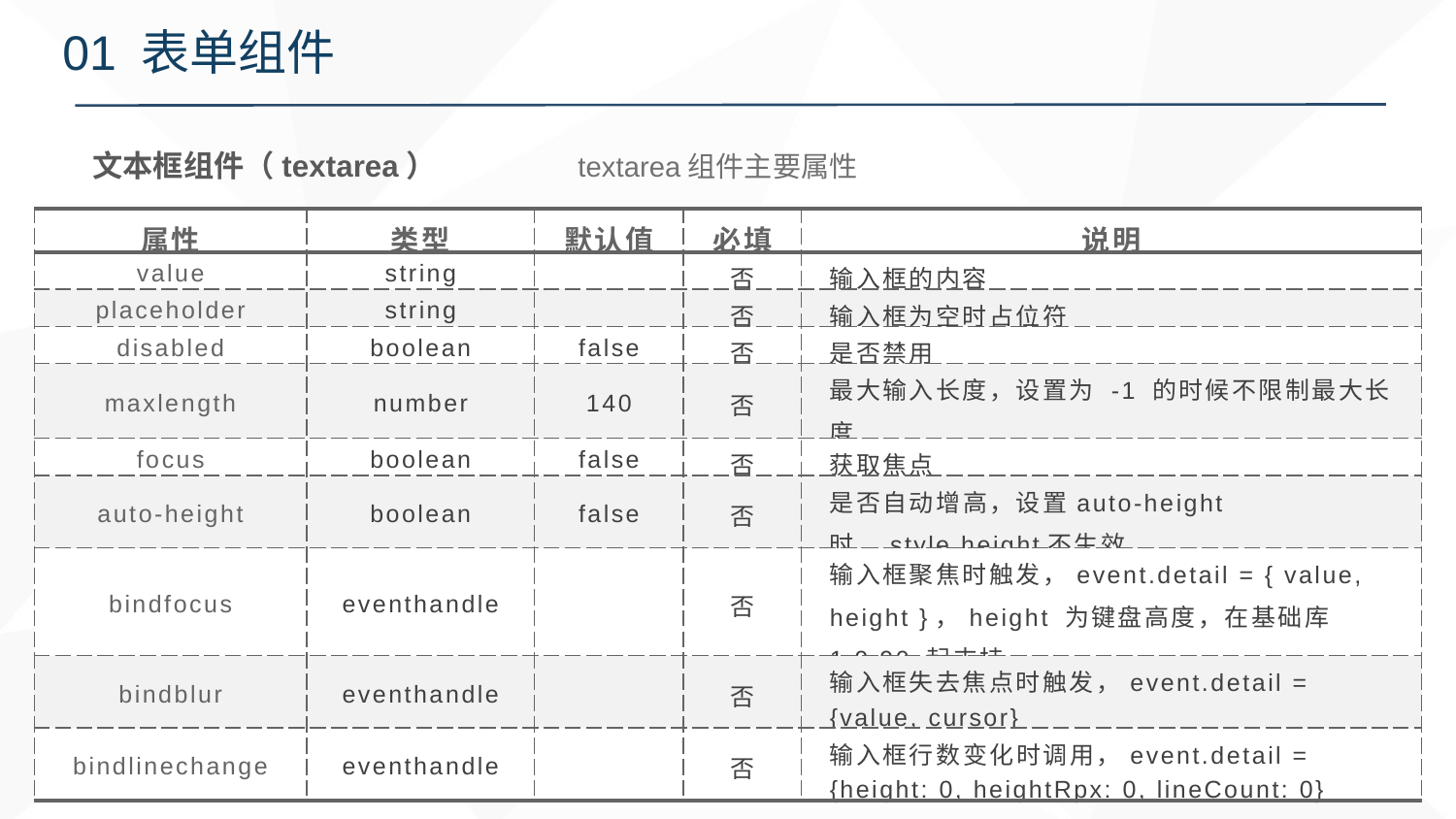

# 01 表单组件
文本框组件（textarea）
textarea组件主要属性
| 属性 | 类型 | 默认值 | 必填 | 说明 |
| --- | --- | --- | --- | --- |
| value | string |  | 否 | 输入框的内容 |
| placeholder | string |  | 否 | 输入框为空时占位符 |
| disabled | boolean | false | 否 | 是否禁用 |
| maxlength | number | 140 | 否 | 最大输入长度，设置为 -1 的时候不限制最大长度 |
| focus | boolean | false | 否 | 获取焦点 |
| auto-height | boolean | false | 否 | 是否自动增高，设置auto-height时，style.height不生效 |
| bindfocus | eventhandle |  | 否 | 输入框聚焦时触发，event.detail = { value, height }，height 为键盘高度，在基础库 1.9.90 起支持 |
| bindblur | eventhandle |  | 否 | 输入框失去焦点时触发，event.detail = {value, cursor} |
| bindlinechange | eventhandle |  | 否 | 输入框行数变化时调用，event.detail = {height: 0, heightRpx: 0, lineCount: 0} |